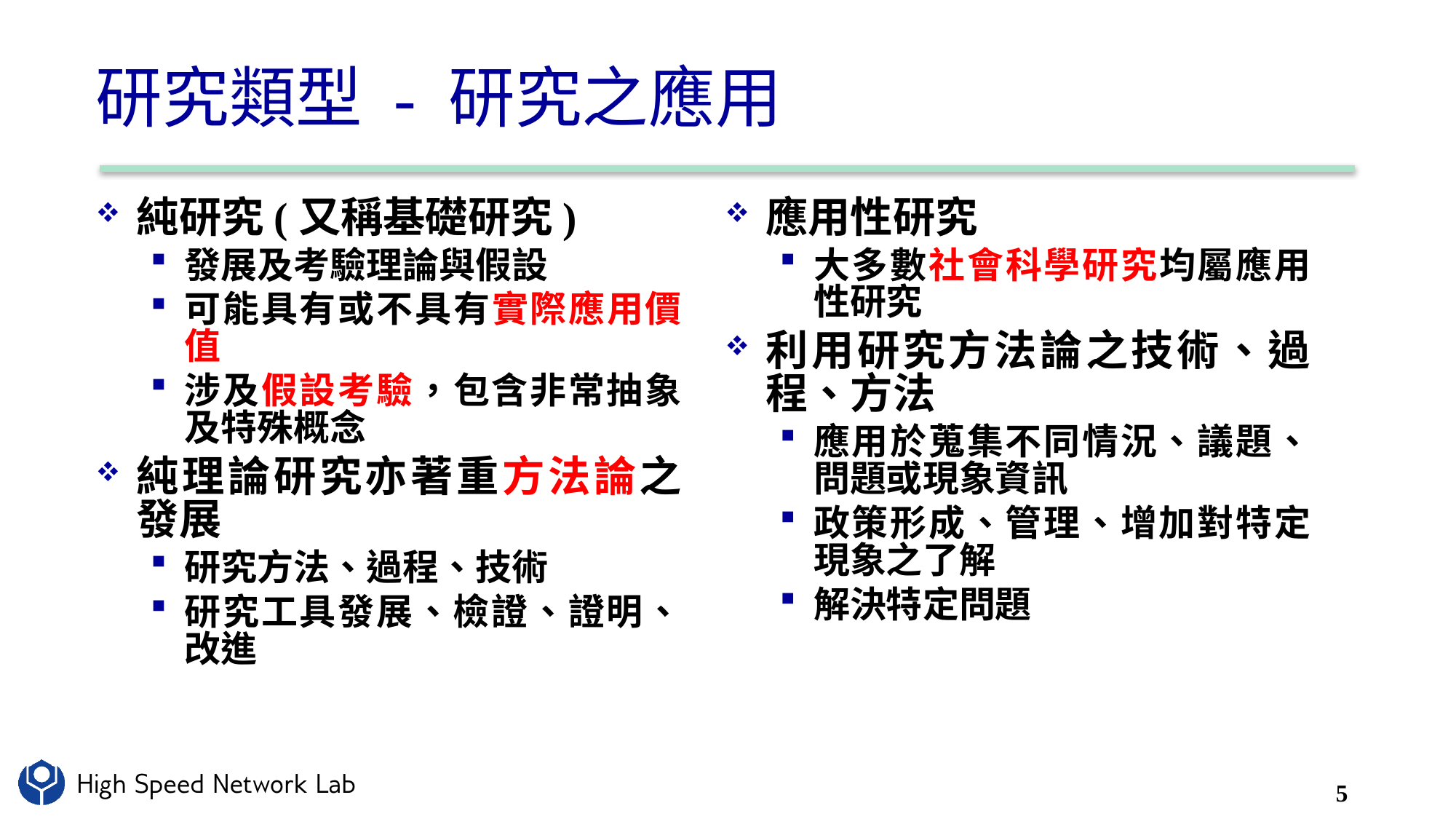

# 研究類型 - 研究之應用
純研究(又稱基礎研究)
發展及考驗理論與假設
可能具有或不具有實際應用價值
涉及假設考驗，包含非常抽象及特殊概念
純理論研究亦著重方法論之發展
研究方法、過程、技術
研究工具發展、檢證、證明、改進

應用性研究
大多數社會科學研究均屬應用性研究
利用研究方法論之技術、過程、方法
應用於蒐集不同情況、議題、問題或現象資訊
政策形成、管理、增加對特定現象之了解
解決特定問題

5